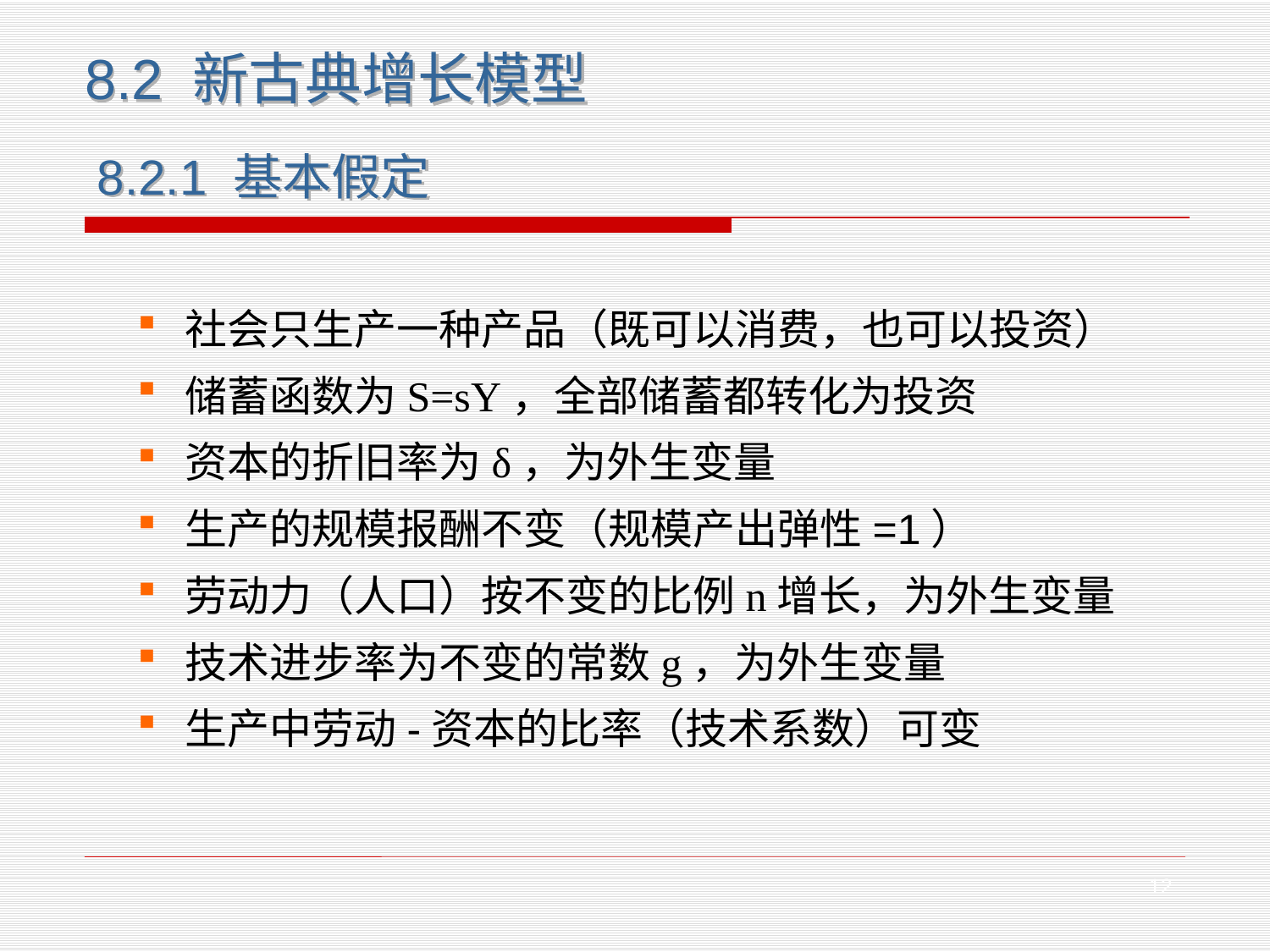

8.2 新古典增长模型
8.2.1 基本假定
社会只生产一种产品（既可以消费，也可以投资）
储蓄函数为S=sY，全部储蓄都转化为投资
资本的折旧率为δ，为外生变量
生产的规模报酬不变（规模产出弹性=1）
劳动力（人口）按不变的比例n增长，为外生变量
技术进步率为不变的常数g，为外生变量
生产中劳动-资本的比率（技术系数）可变
12